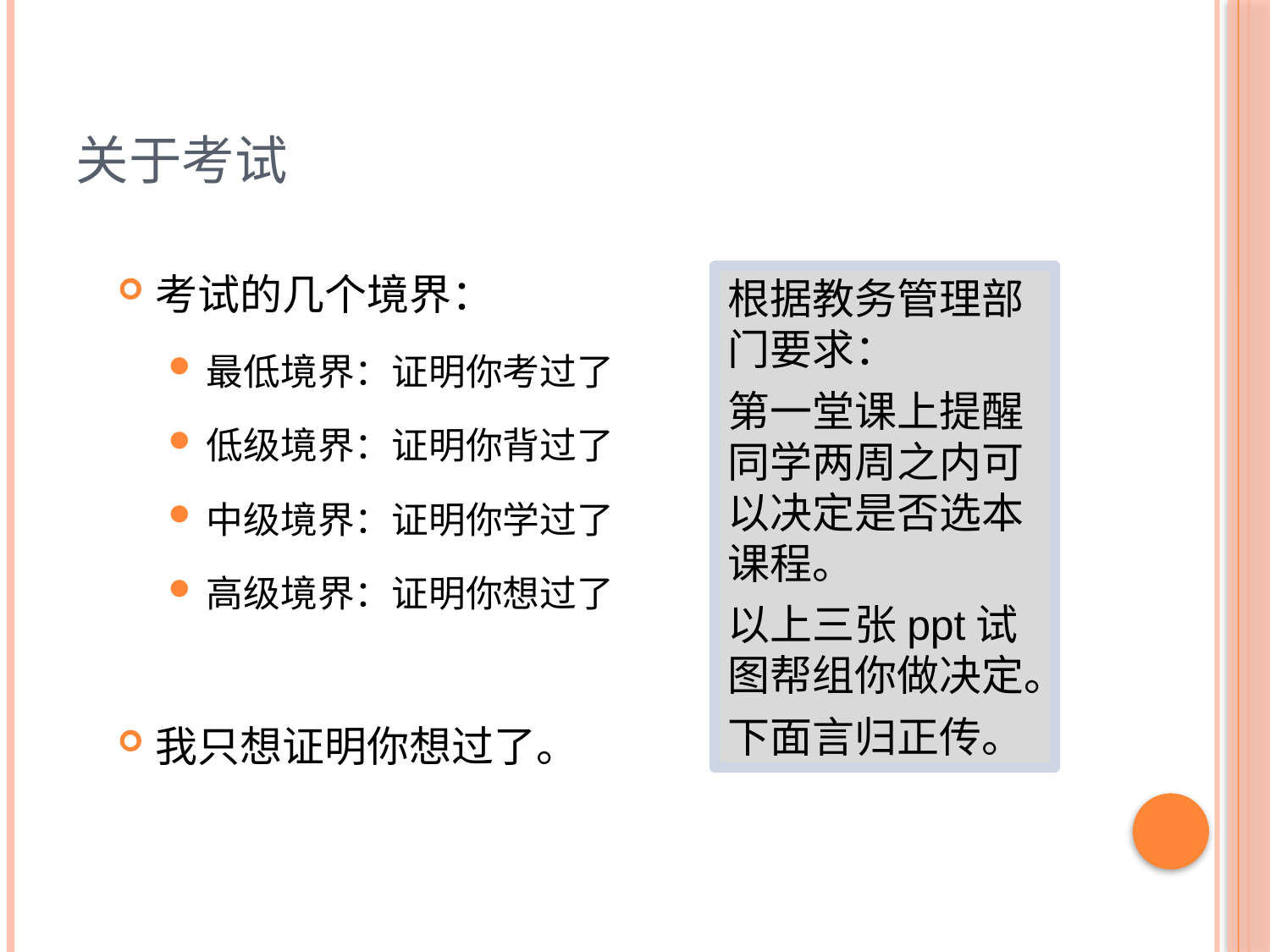

# 关于考试
考试的几个境界：
最低境界：证明你考过了
低级境界：证明你背过了
中级境界：证明你学过了
高级境界：证明你想过了

我只想证明你想过了。

根据教务管理部门要求：
第一堂课上提醒同学两周之内可以决定是否选本课程。
以上三张ppt试图帮组你做决定。
下面言归正传。